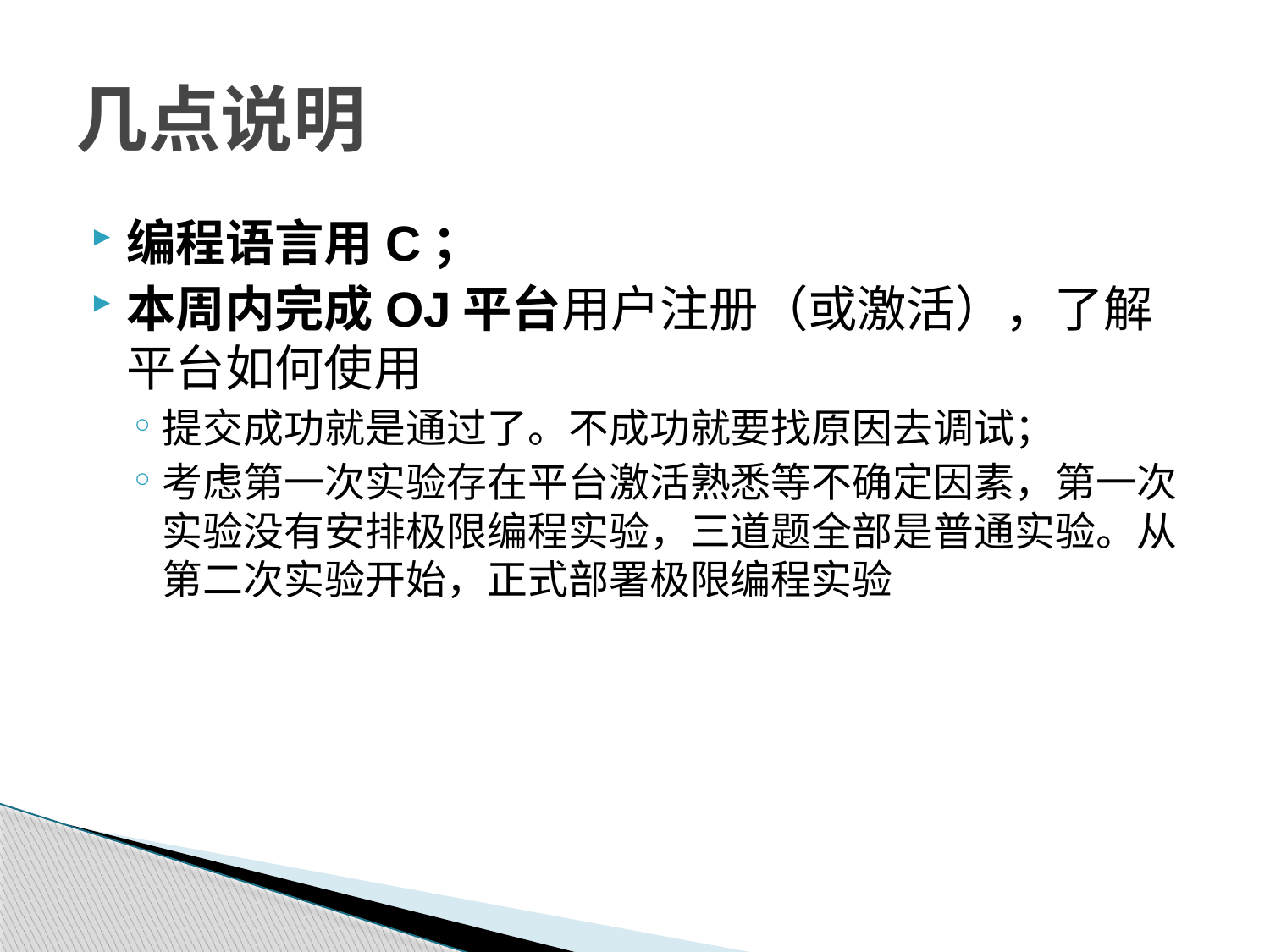

# 几点说明
编程语言用C；
本周内完成OJ平台用户注册（或激活），了解平台如何使用
提交成功就是通过了。不成功就要找原因去调试；
考虑第一次实验存在平台激活熟悉等不确定因素，第一次实验没有安排极限编程实验，三道题全部是普通实验。从第二次实验开始，正式部署极限编程实验